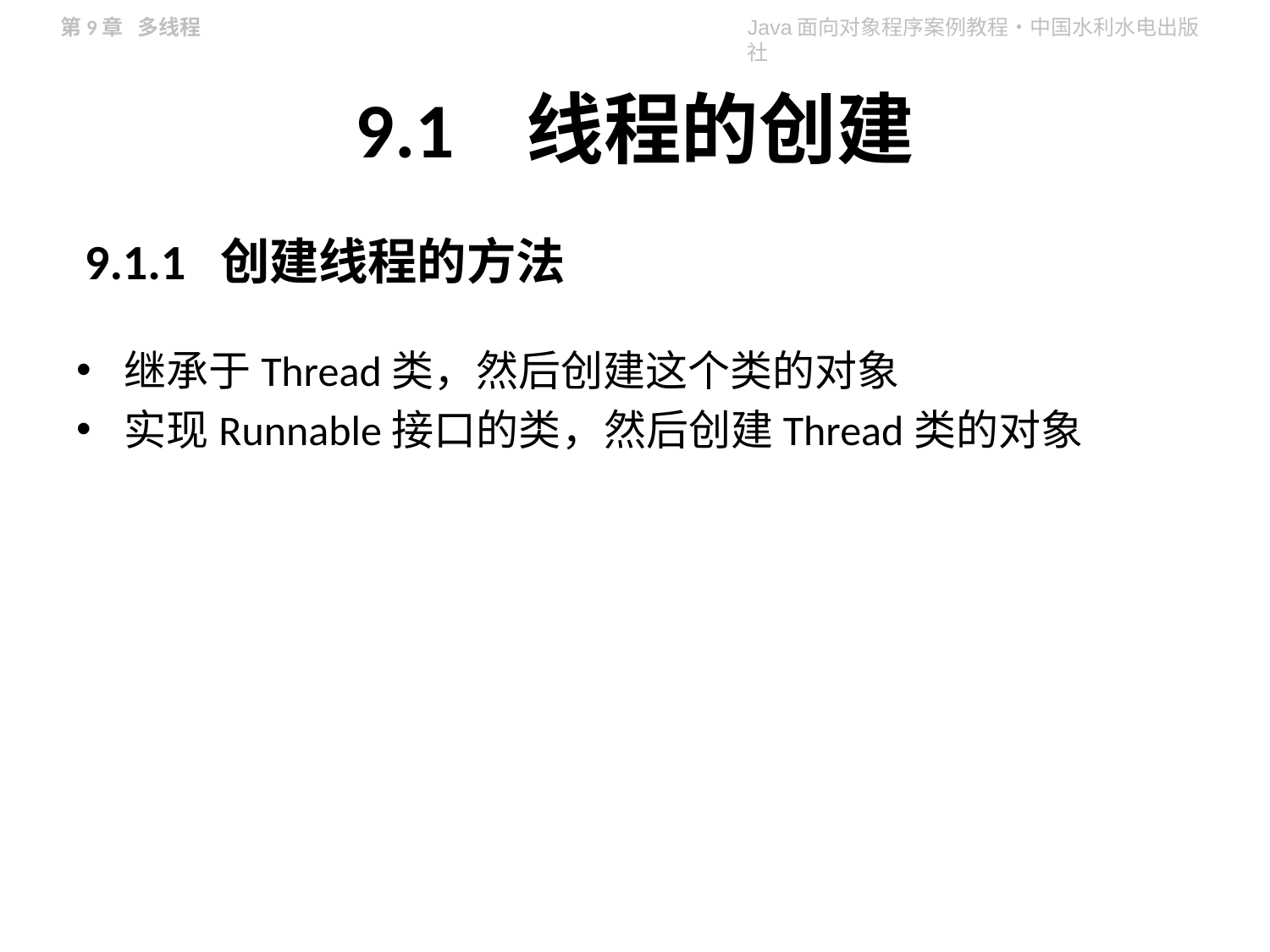

# 9.1   线程的创建
9.1.1  创建线程的方法
继承于Thread类，然后创建这个类的对象
实现Runnable接口的类，然后创建Thread类的对象